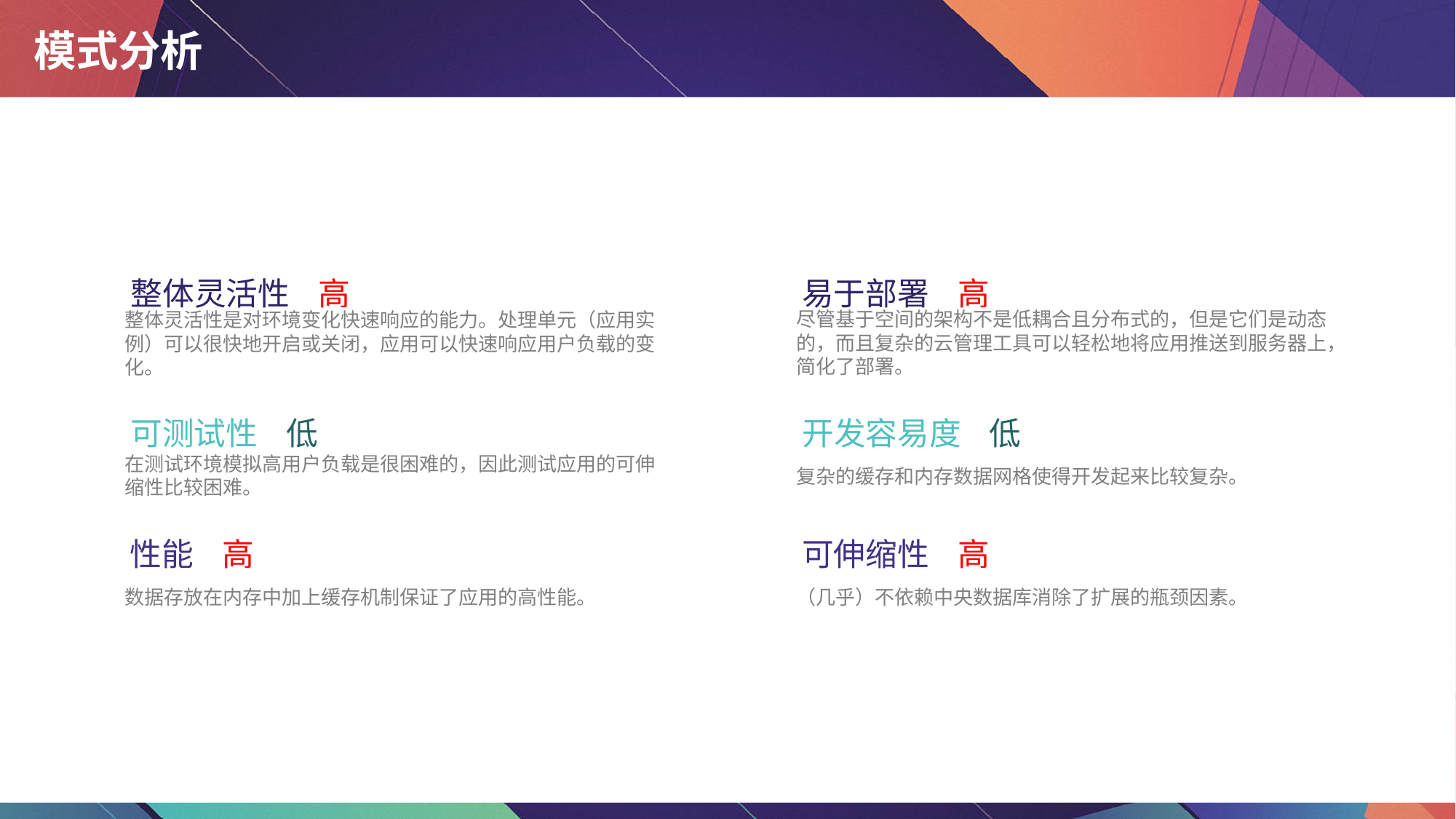

# 模式分析
易于部署    高
尽管基于空间的架构不是低耦合且分布式的，但是它们是动态的，而且复杂的云管理工具可以轻松地将应用推送到服务器上，简化了部署。

整体灵活性    高
整体灵活性是对环境变化快速响应的能力。处理单元（应用实例）可以很快地开启或关闭，应用可以快速响应用户负载的变化。

可测试性    低
在测试环境模拟高用户负载是很困难的，因此测试应用的可伸缩性比较困难。

开发容易度    低
复杂的缓存和内存数据网格使得开发起来比较复杂。

性能    高
数据存放在内存中加上缓存机制保证了应用的高性能。

可伸缩性    高
（几乎）不依赖中央数据库消除了扩展的瓶颈因素。